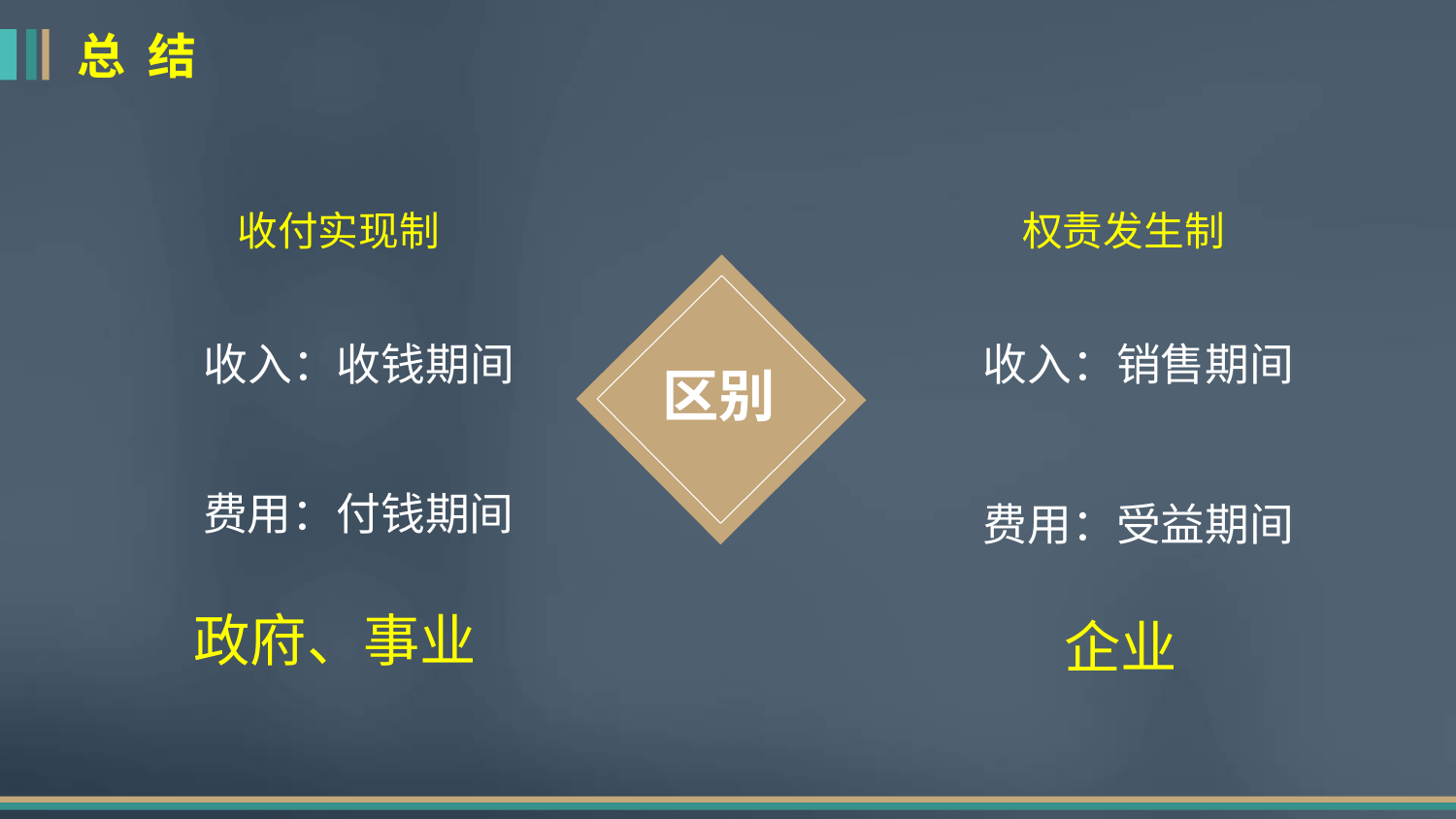

总  结
收付实现制
权责发生制

区别
收入：销售期间
收入：收钱期间
费用：付钱期间
费用：受益期间
政府、事业
企业